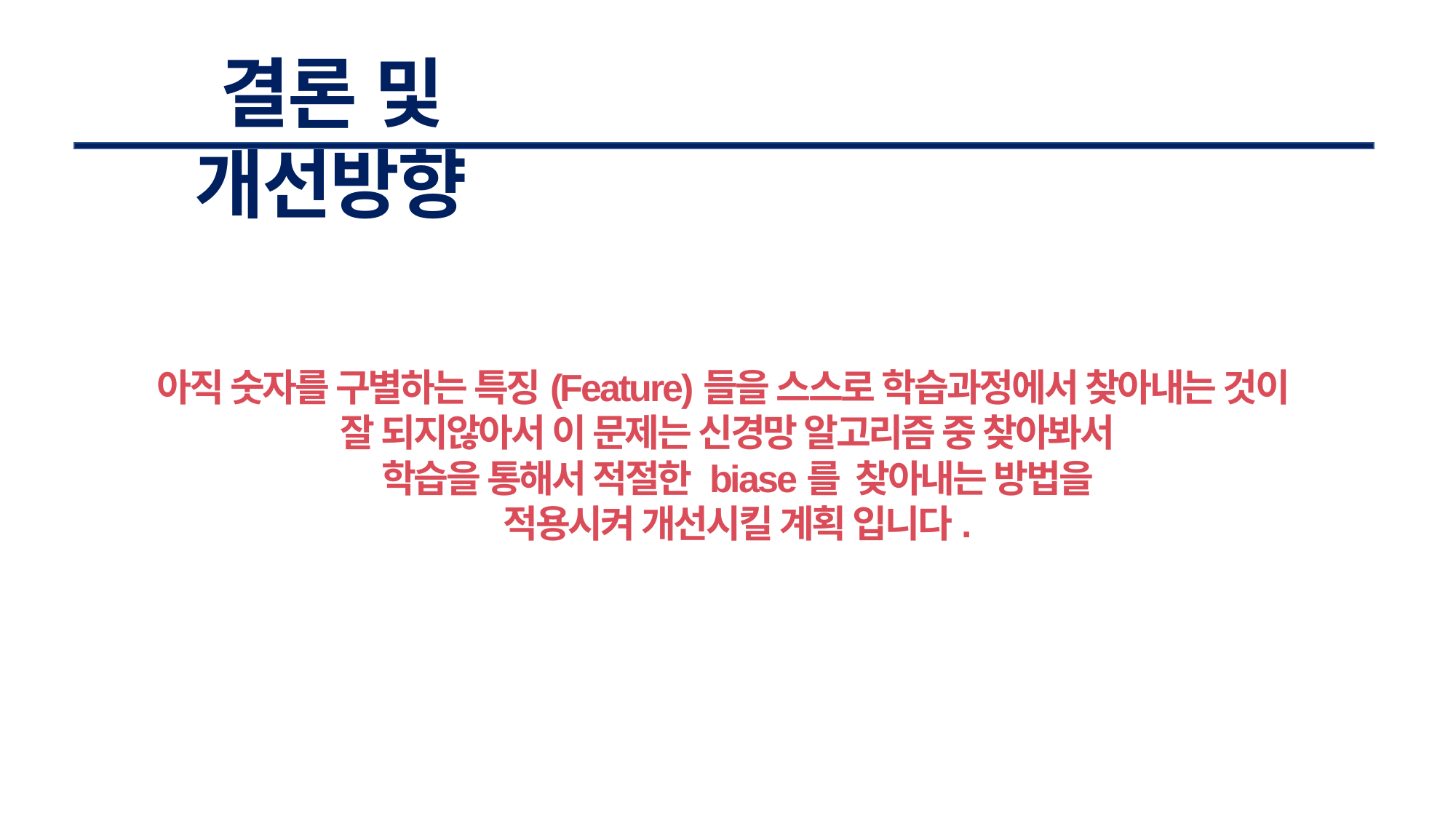

결론 및 개선방향

아직 숫자를 구별하는 특징(Feature)들을 스스로 학습과정에서 찾아내는 것이
잘 되지않아서 이 문제는 신경망 알고리즘 중 찾아봐서
 학습을 통해서 적절한 biase를  찾아내는 방법을
 적용시켜 개선시킬 계획 입니다.